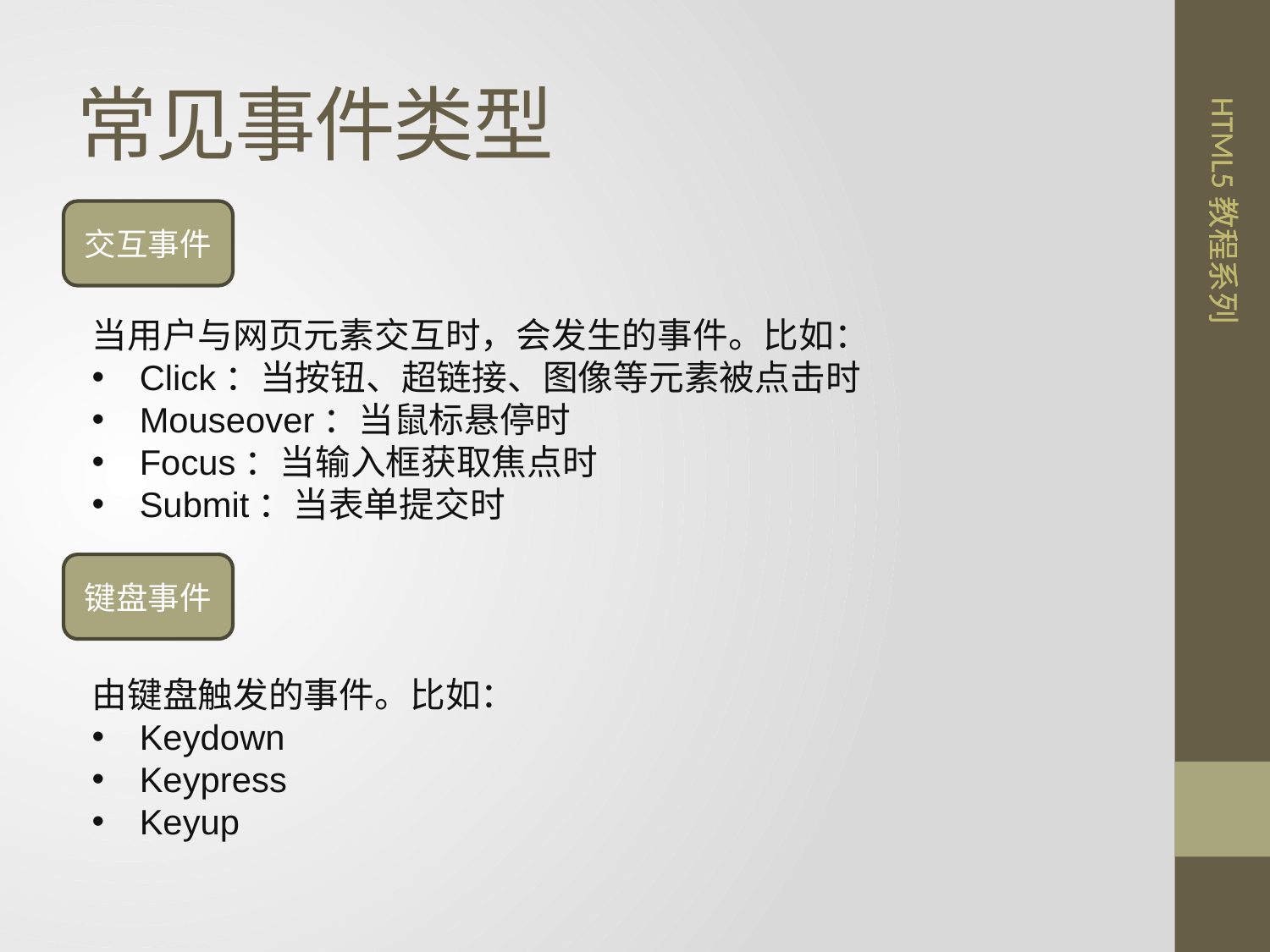

# 常见事件类型
交互事件
当用户与网页元素交互时，会发生的事件。比如：
Click：当按钮、超链接、图像等元素被点击时
Mouseover：当鼠标悬停时
Focus：当输入框获取焦点时
Submit：当表单提交时
键盘事件
由键盘触发的事件。比如：
Keydown
Keypress
Keyup